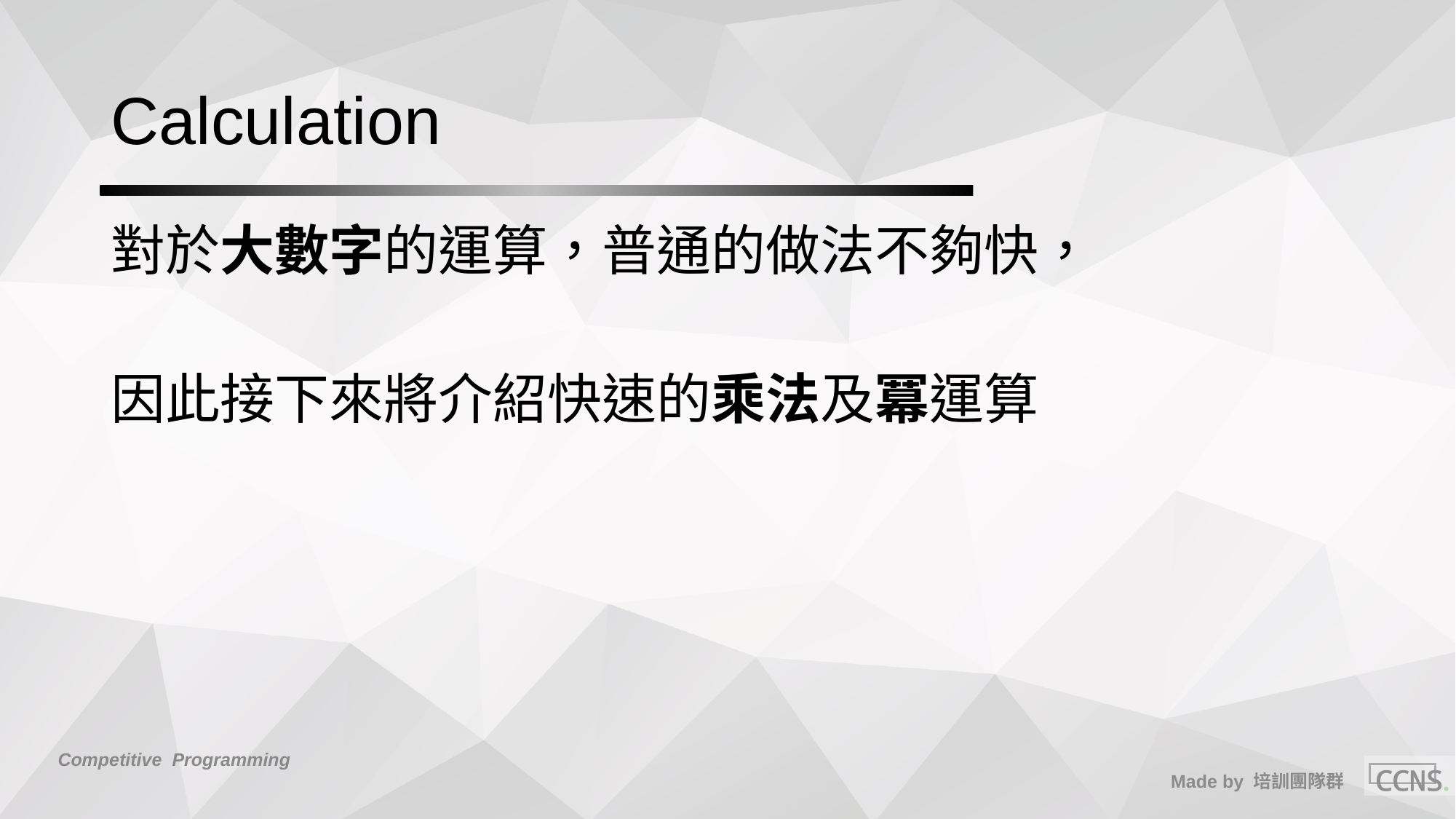

# Calculation
對於大數字的運算，普通的做法不夠快，

因此接下來將介紹快速的乘法及冪運算